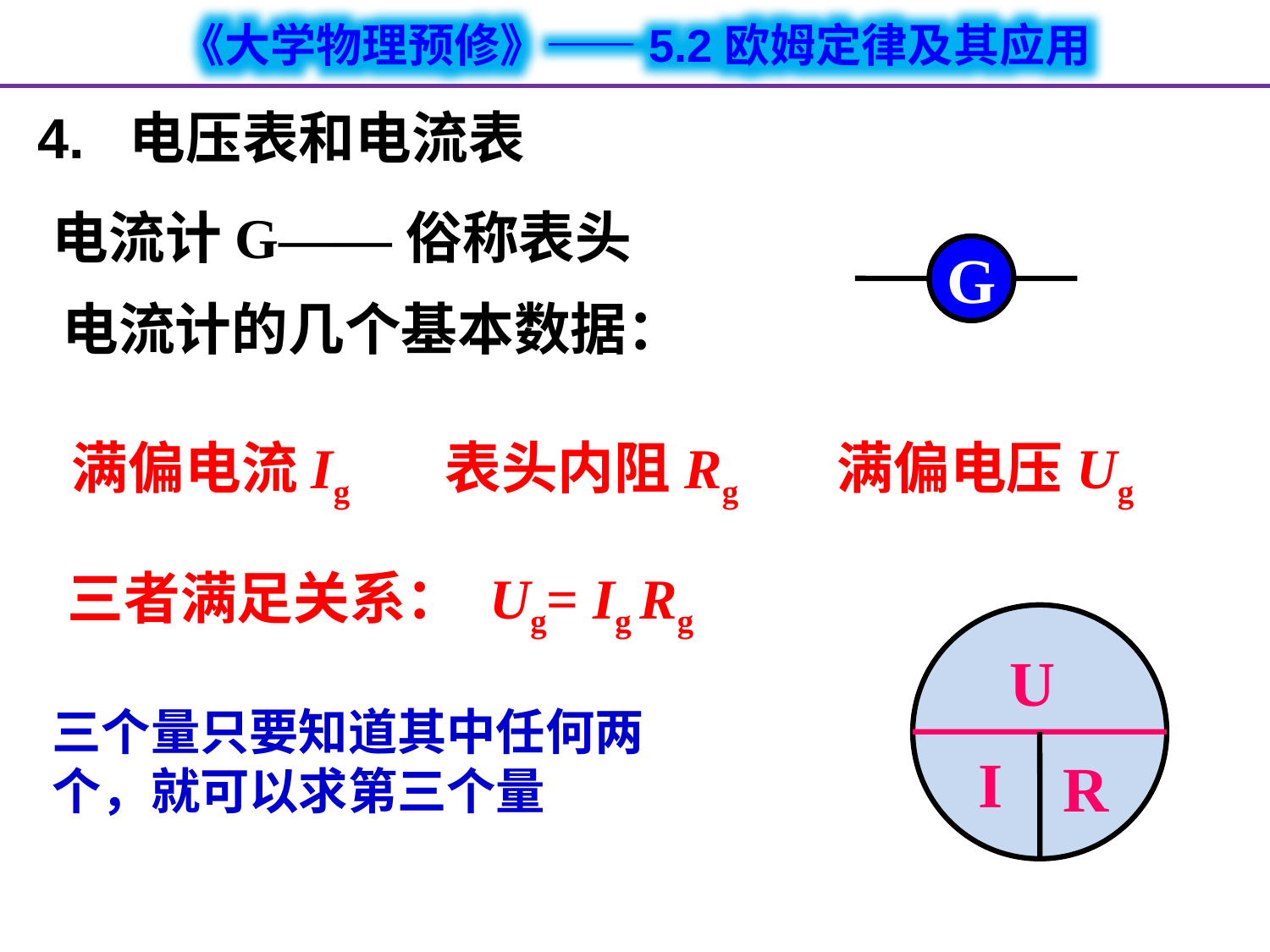

4.  电压表和电流表
电流计G——俗称表头
G

电流计的几个基本数据：
满偏电流Ig       表头内阻Rg      满偏电压Ug
三者满足关系： Ug= Ig Rg

U

I
R
三个量只要知道其中任何两个，就可以求第三个量